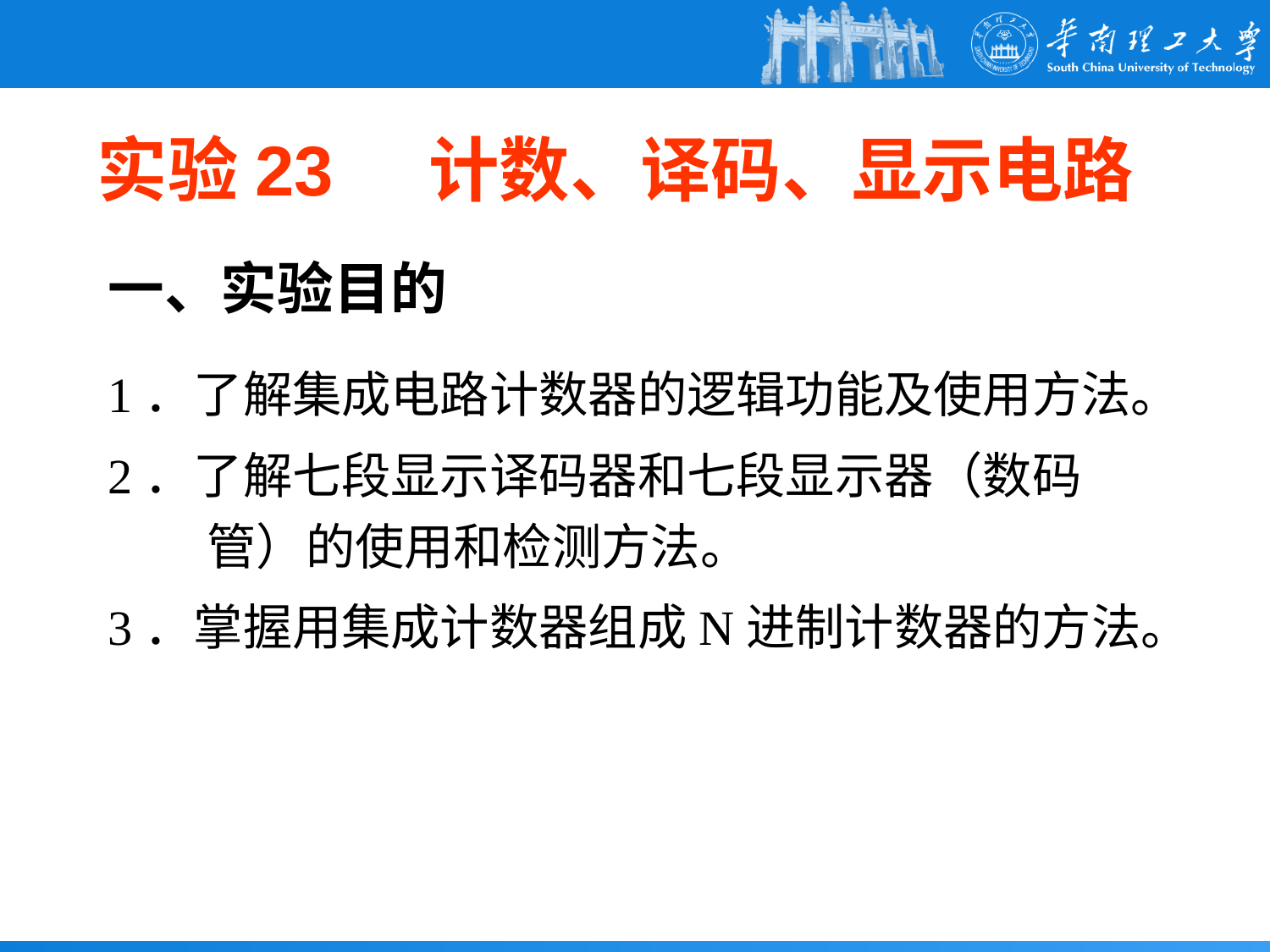

# 实验23    计数、译码、显示电路
一、实验目的
1．了解集成电路计数器的逻辑功能及使用方法。
2．了解七段显示译码器和七段显示器（数码管）的使用和检测方法。
3．掌握用集成计数器组成N进制计数器的方法。